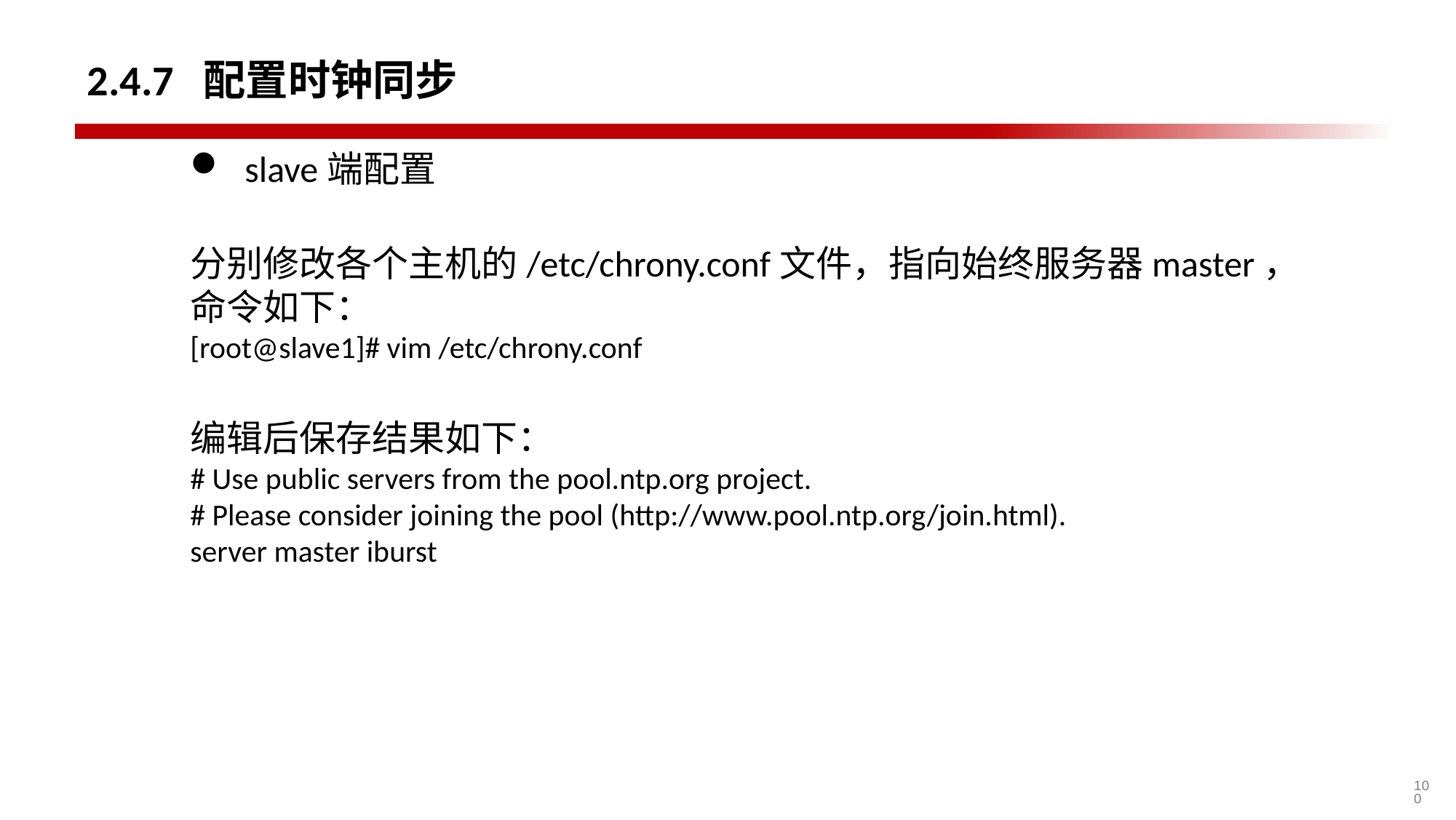

2.4.7  配置时钟同步

slave端配置

分别修改各个主机的/etc/chrony.conf文件，指向始终服务器master，命令如下：
[root@slave1]# vim /etc/chrony.conf

编辑后保存结果如下：
# Use public servers from the pool.ntp.org project.
# Please consider joining the pool (http://www.pool.ntp.org/join.html).
server master iburst

100